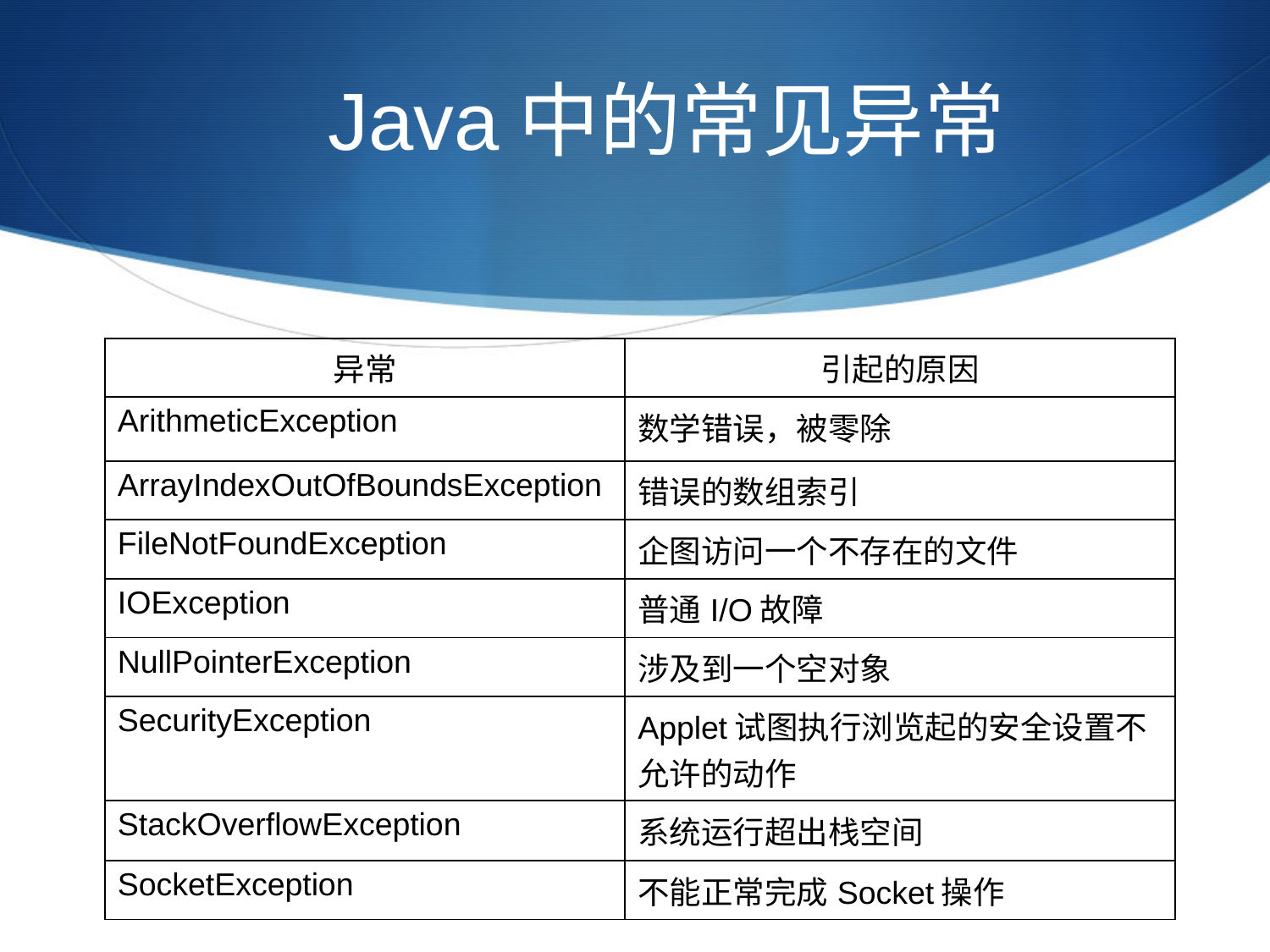

# Java中的常见异常
| 异常 | 引起的原因 |
| --- | --- |
| ArithmeticException | 数学错误，被零除 |
| ArrayIndexOutOfBoundsException | 错误的数组索引 |
| FileNotFoundException | 企图访问一个不存在的文件 |
| IOException | 普通I/O故障 |
| NullPointerException | 涉及到一个空对象 |
| SecurityException | Applet试图执行浏览起的安全设置不允许的动作 |
| StackOverflowException | 系统运行超出栈空间 |
| SocketException | 不能正常完成Socket操作 |